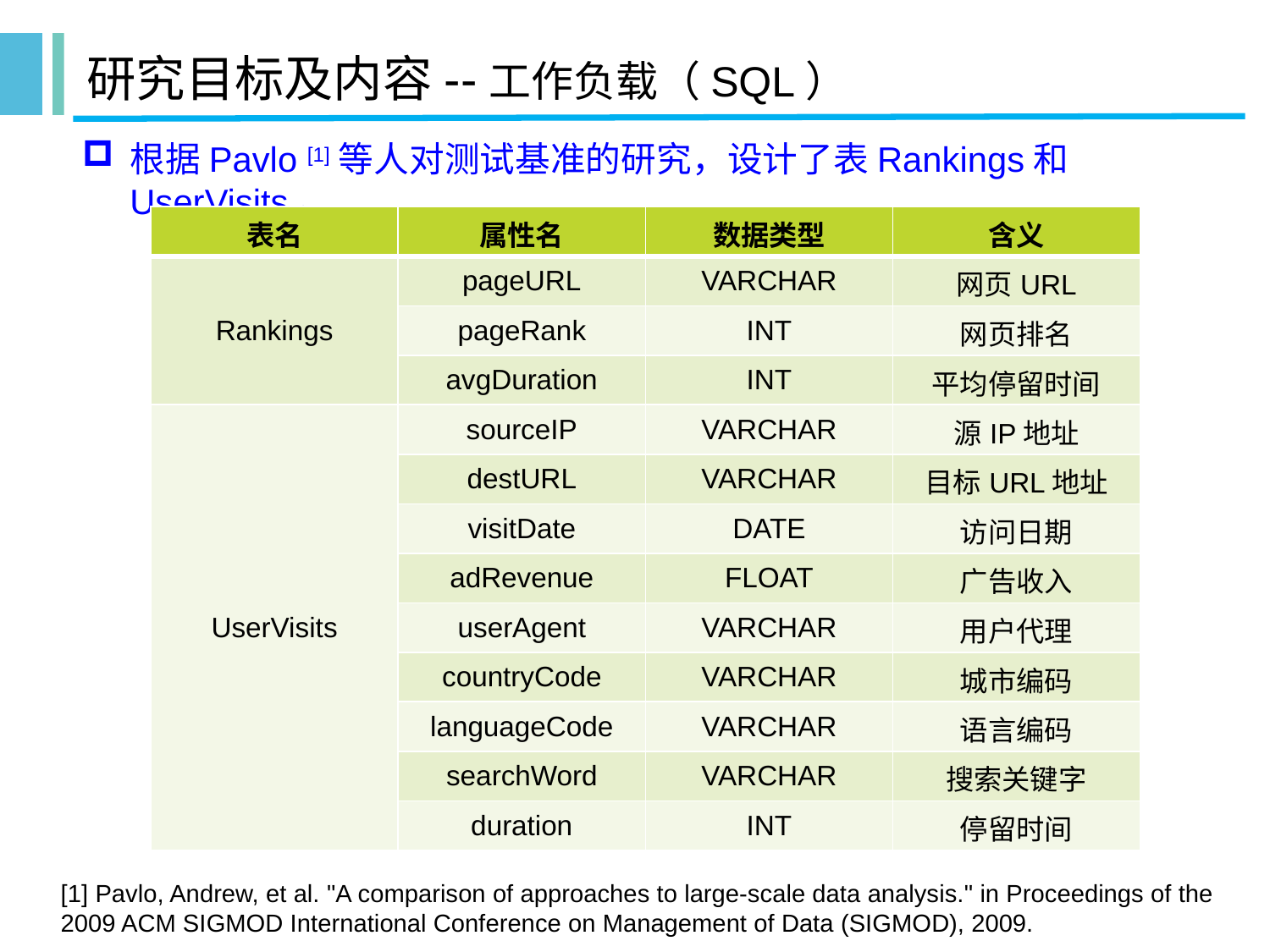

# 研究目标及内容--工作负载（SQL）
根据Pavlo [1]等人对测试基准的研究，设计了表Rankings和UserVisits。
| 表名 | 属性名 | 数据类型 | 含义 |
| --- | --- | --- | --- |
| Rankings | pageURL | VARCHAR | 网页URL |
|  | pageRank | INT | 网页排名 |
|  | avgDuration | INT | 平均停留时间 |
| UserVisits | sourceIP | VARCHAR | 源IP地址 |
|  | destURL | VARCHAR | 目标URL地址 |
|  | visitDate | DATE | 访问日期 |
|  | adRevenue | FLOAT | 广告收入 |
|  | userAgent | VARCHAR | 用户代理 |
|  | countryCode | VARCHAR | 城市编码 |
|  | languageCode | VARCHAR | 语言编码 |
|  | searchWord | VARCHAR | 搜索关键字 |
|  | duration | INT | 停留时间 |
[1] Pavlo, Andrew, et al. "A comparison of approaches to large-scale data analysis." in Proceedings of the 2009 ACM SIGMOD International Conference on Management of Data (SIGMOD), 2009.